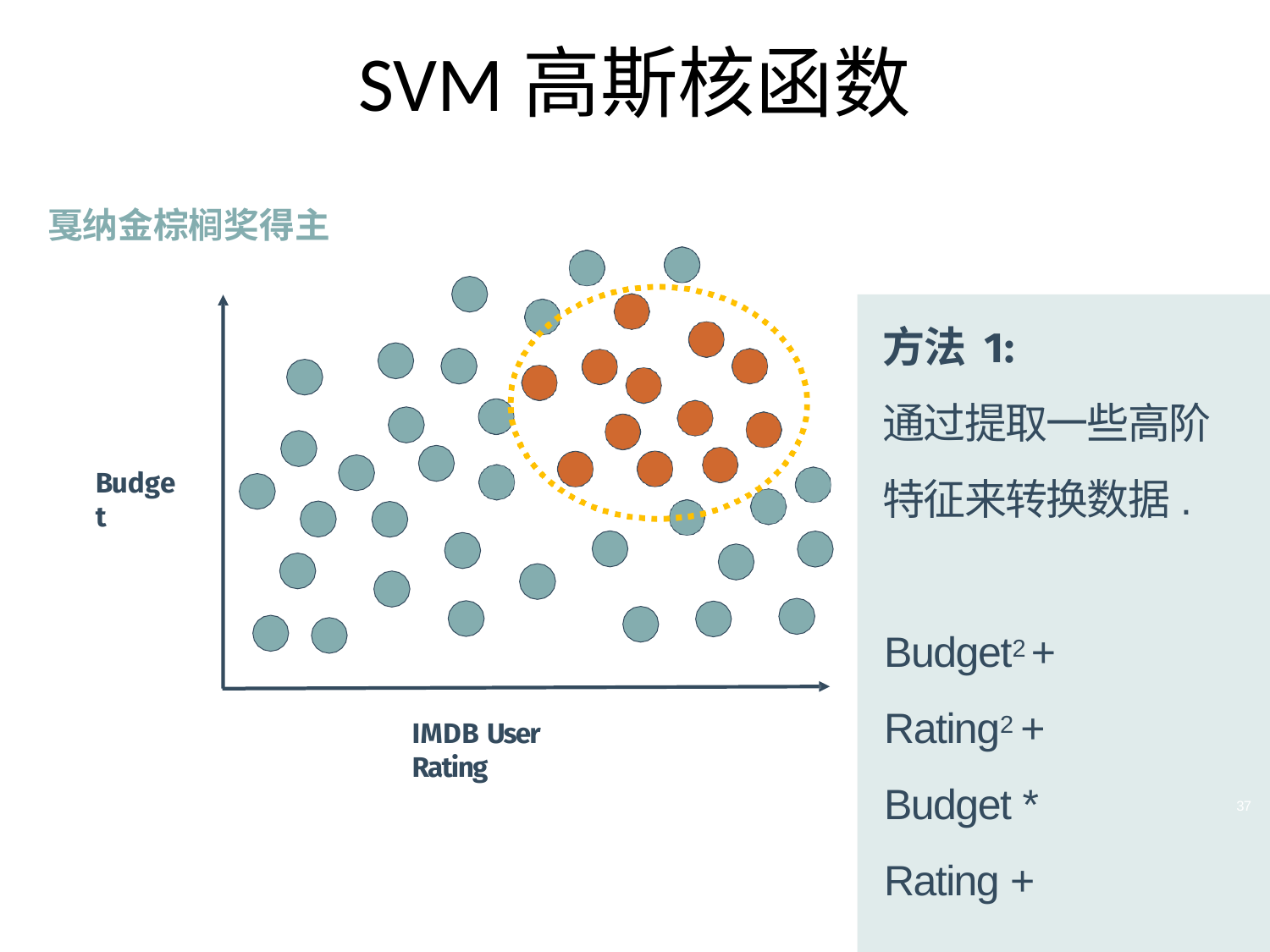

# SVM高斯核函数
戛纳金棕榈奖得主

方法 1:
通过提取一些高阶特征来转换数据.

Budget2 +  Rating2 +
Budget * Rating +
…

Budget

IMDB User Rating
37